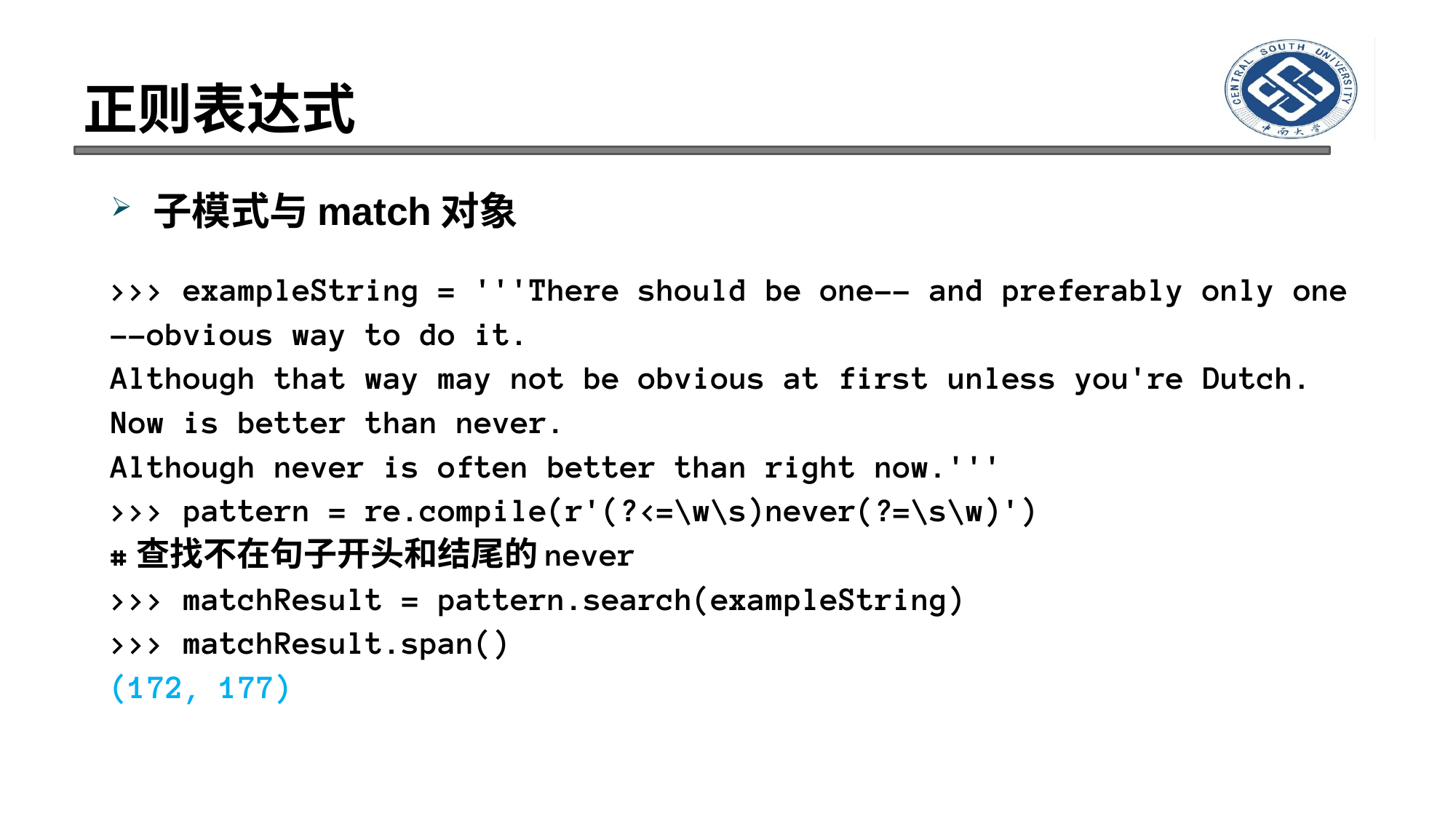

# 正则表达式
子模式与match对象

>>> exampleString = '''There should be one-- and preferably only one --obvious way to do it.
Although that way may not be obvious at first unless you're Dutch.
Now is better than never.
Although never is often better than right now.'''
>>> pattern = re.compile(r'(?<=\w\s)never(?=\s\w)')
#查找不在句子开头和结尾的never
>>> matchResult = pattern.search(exampleString)
>>> matchResult.span()
(172, 177)
65